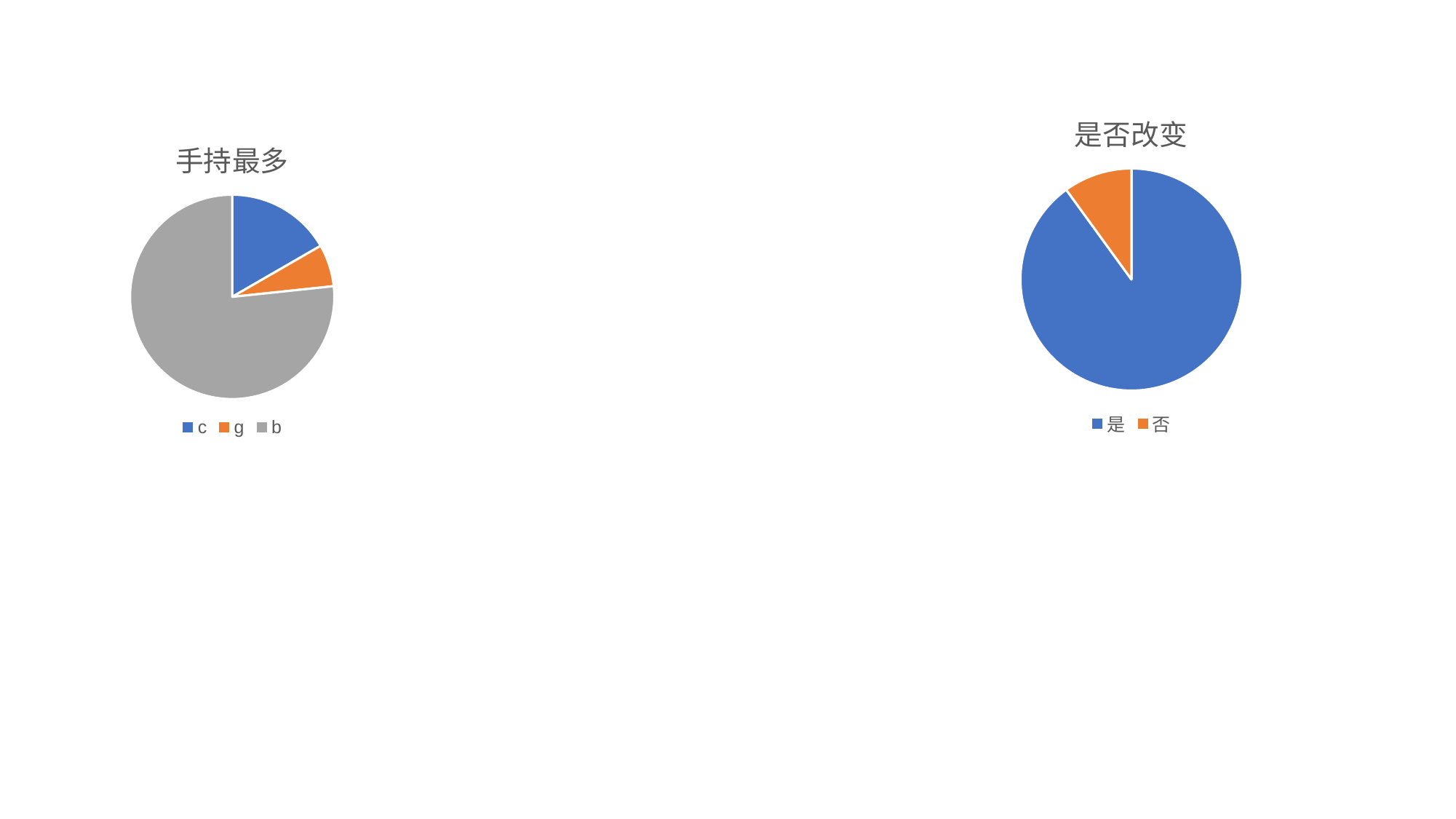

### Chart:

| Category | 是否改变 |
|---|---|
| 是 | 54.0 |
| 否 | 6.0 |

### Chart:

| Category | 手持最多 |
|---|---|
| c | 10.0 |
| g | 4.0 |
| b | 46.0 |